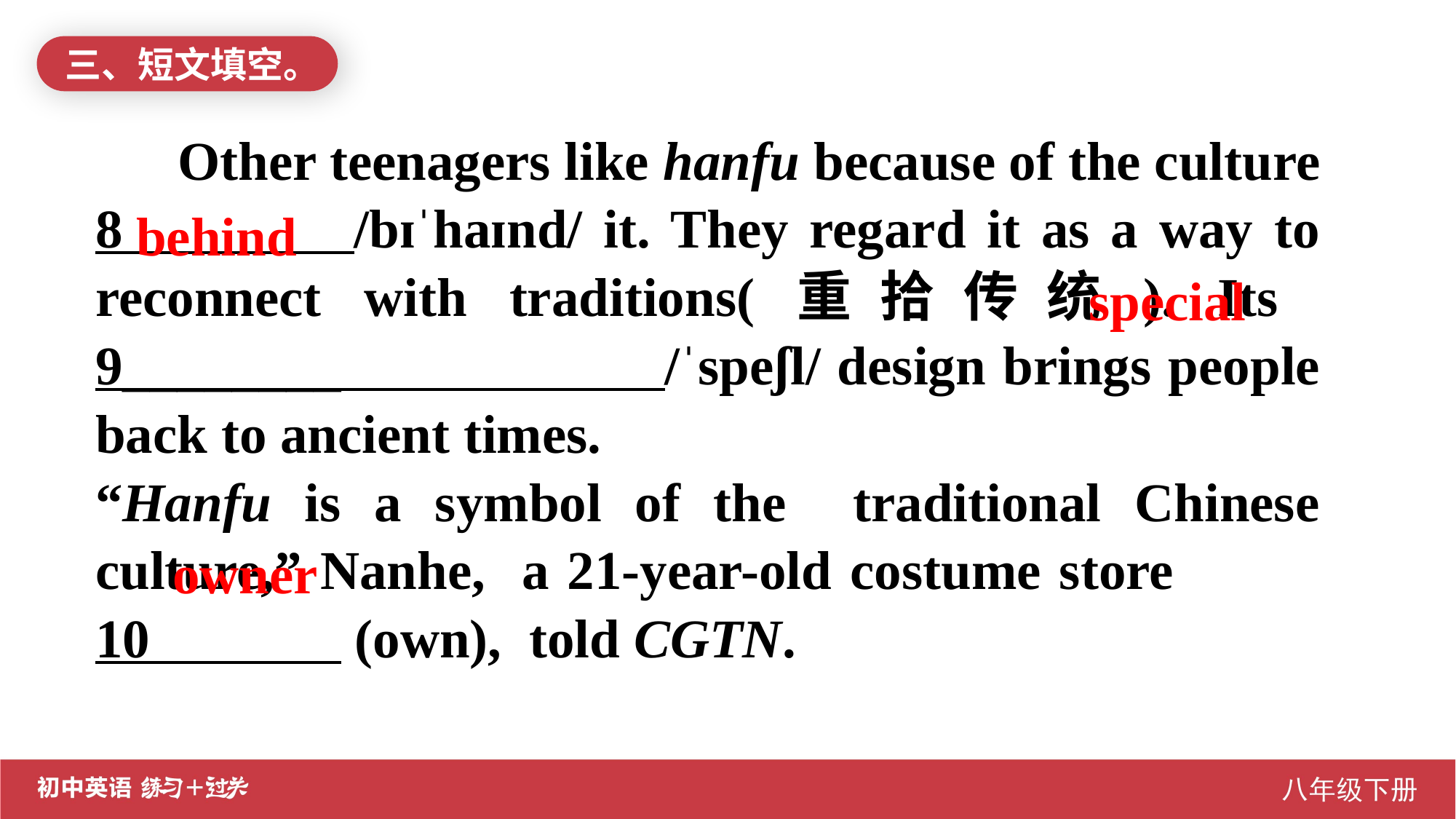

三、短文填空。
      Other teenagers like hanfu because of the culture 8           /bɪˈhaɪnd/ it. They regard it as a way to reconnect with traditions(重拾传统). Its  9________                   /ˈspeʃl/ design brings people back to ancient times.
“Hanfu is a symbol of the  traditional Chinese culture,” Nanhe,  a 21-year-old costume store         10               (own),  told CGTN.
behind
special
owner